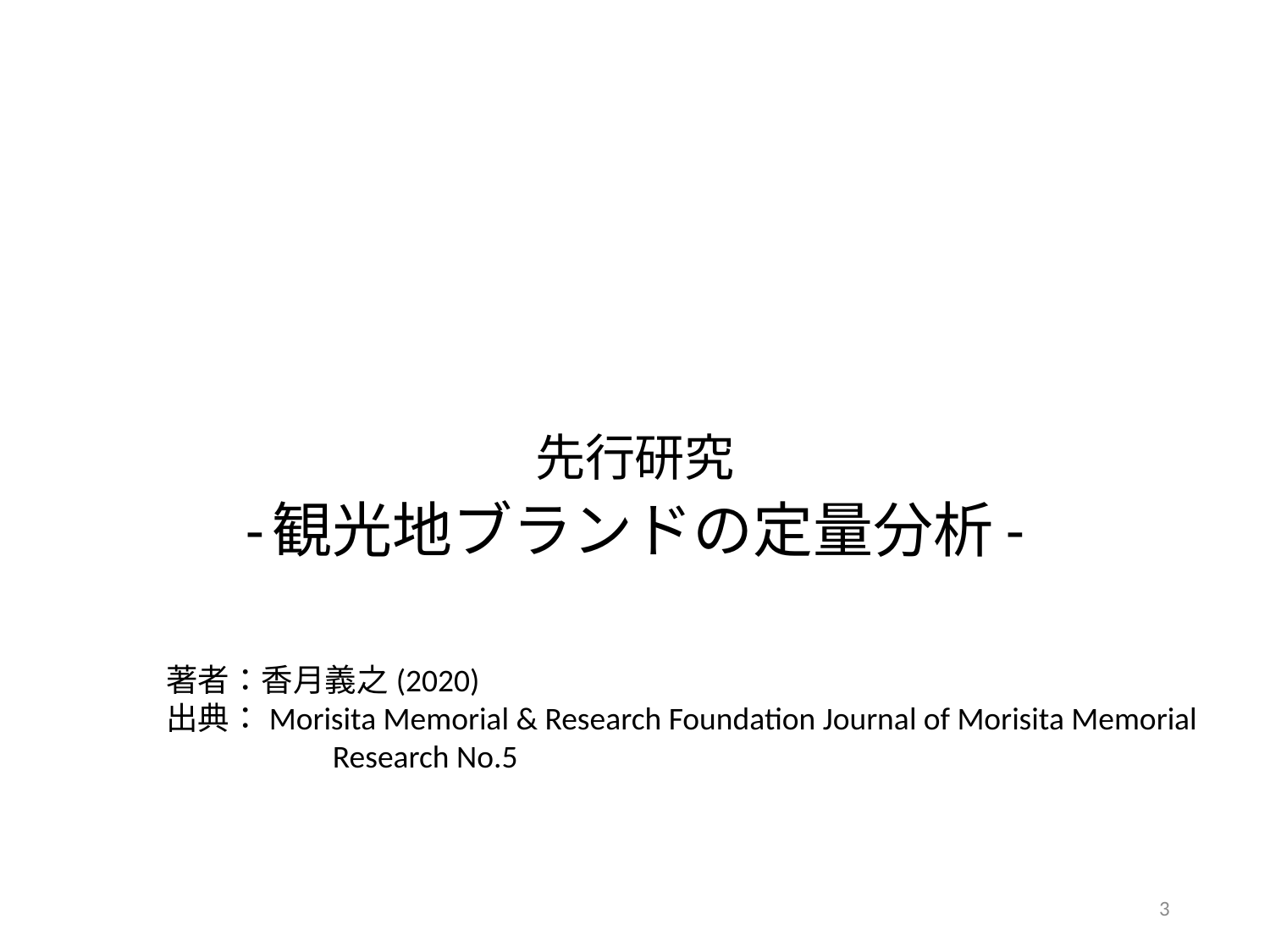

# 先行研究 -観光地ブランドの定量分析-
著者：香月義之(2020)
出典：Morisita Memorial & Research Foundation Journal of Morisita Memorial 	　Research No.5
3